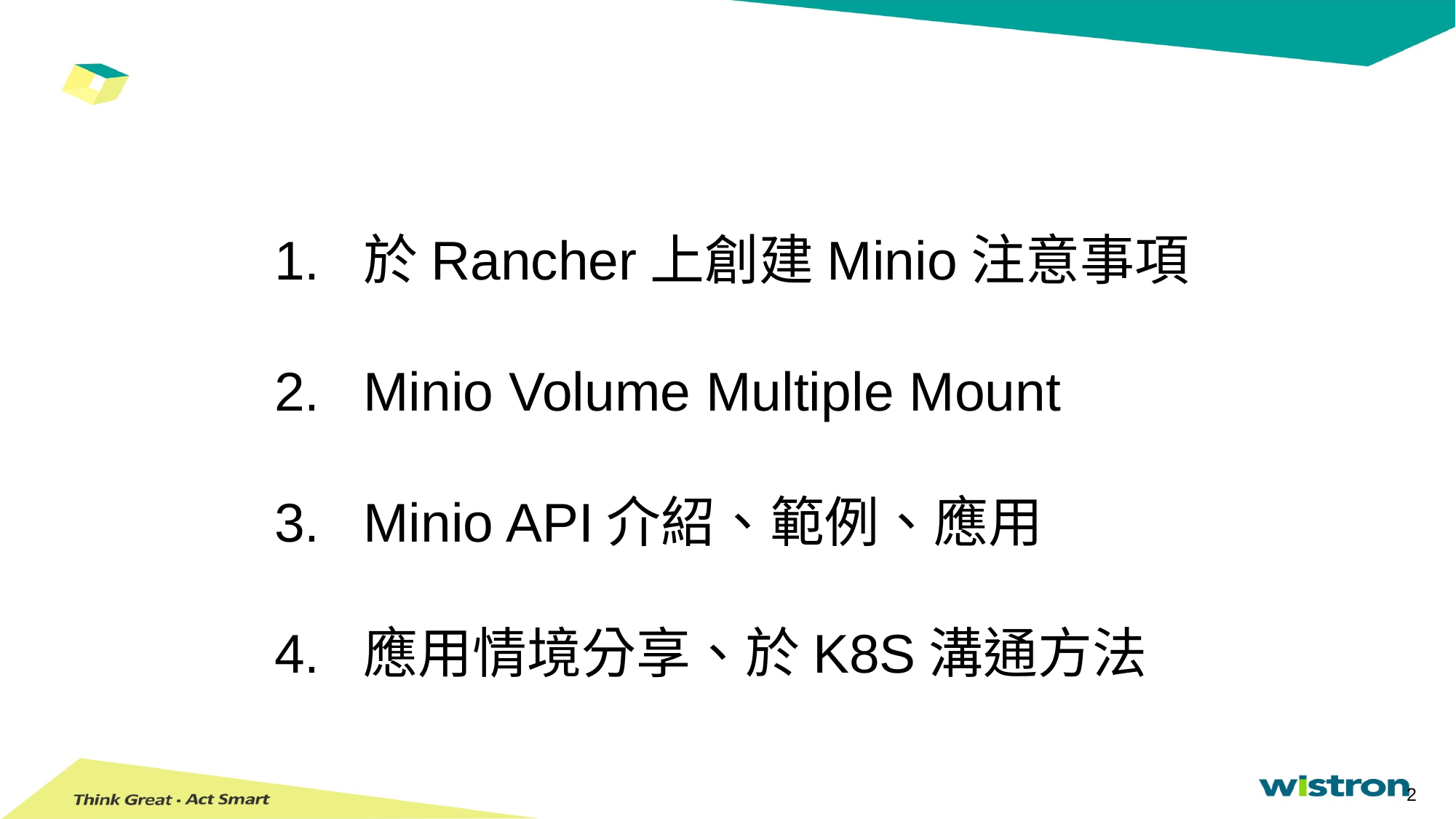

於Rancher上創建Minio注意事項
Minio Volume Multiple Mount
Minio API介紹、範例、應用
應用情境分享、於K8S溝通方法
2